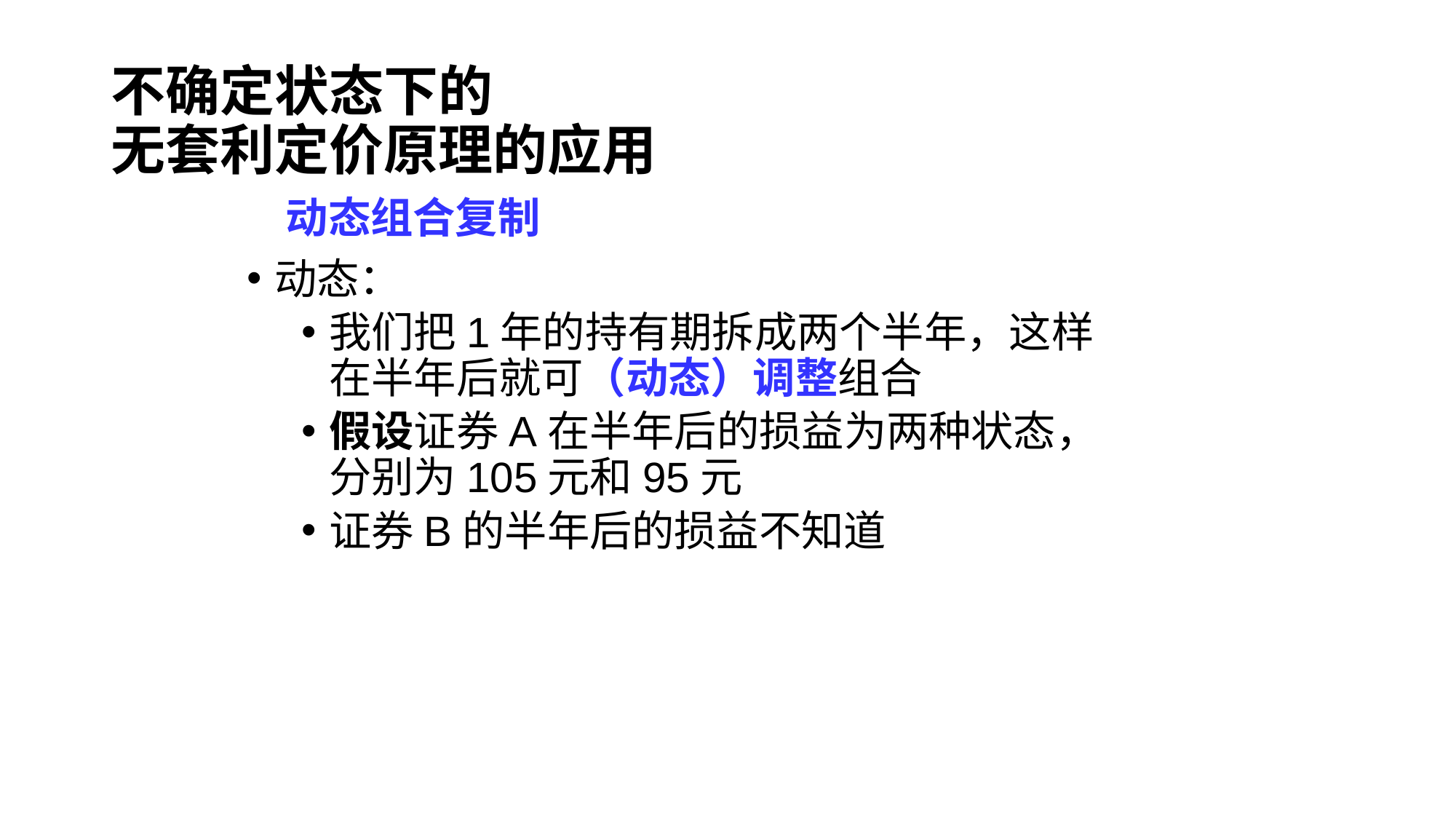

不确定状态下的
无套利定价原理的应用
   动态组合复制
动态：
我们把1年的持有期拆成两个半年，这样在半年后就可（动态）调整组合
假设证券A在半年后的损益为两种状态，分别为105元和95元
证券B的半年后的损益不知道